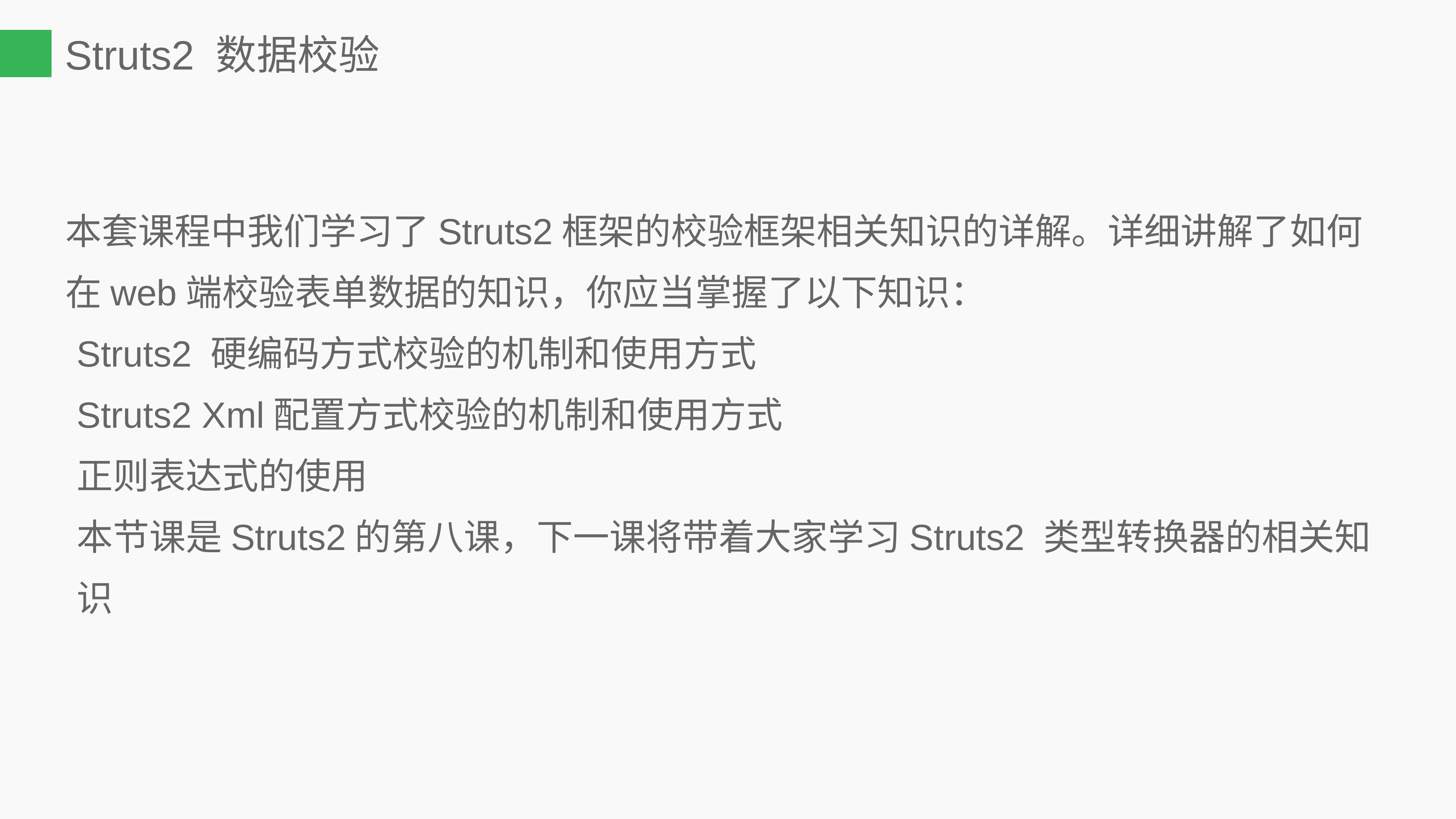

Struts2 数据校验

本套课程中我们学习了Struts2框架的校验框架相关知识的详解。详细讲解了如何在web端校验表单数据的知识，你应当掌握了以下知识：
Struts2 硬编码方式校验的机制和使用方式
Struts2 Xml配置方式校验的机制和使用方式
正则表达式的使用
本节课是Struts2的第八课，下一课将带着大家学习Struts2 类型转换器的相关知识